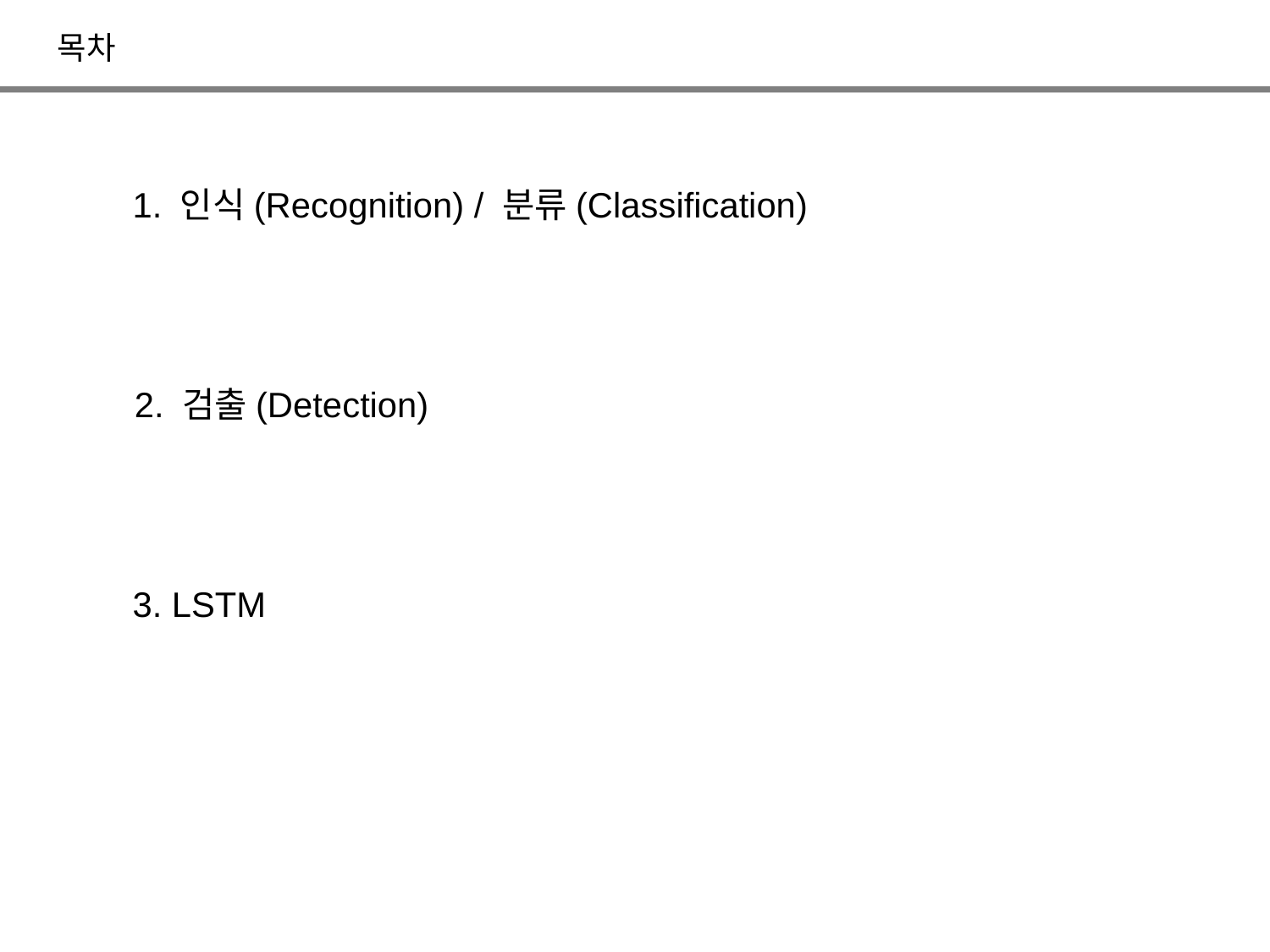

목차

1. 인식(Recognition) / 분류(Classification)
2. 검출(Detection)
3. LSTM